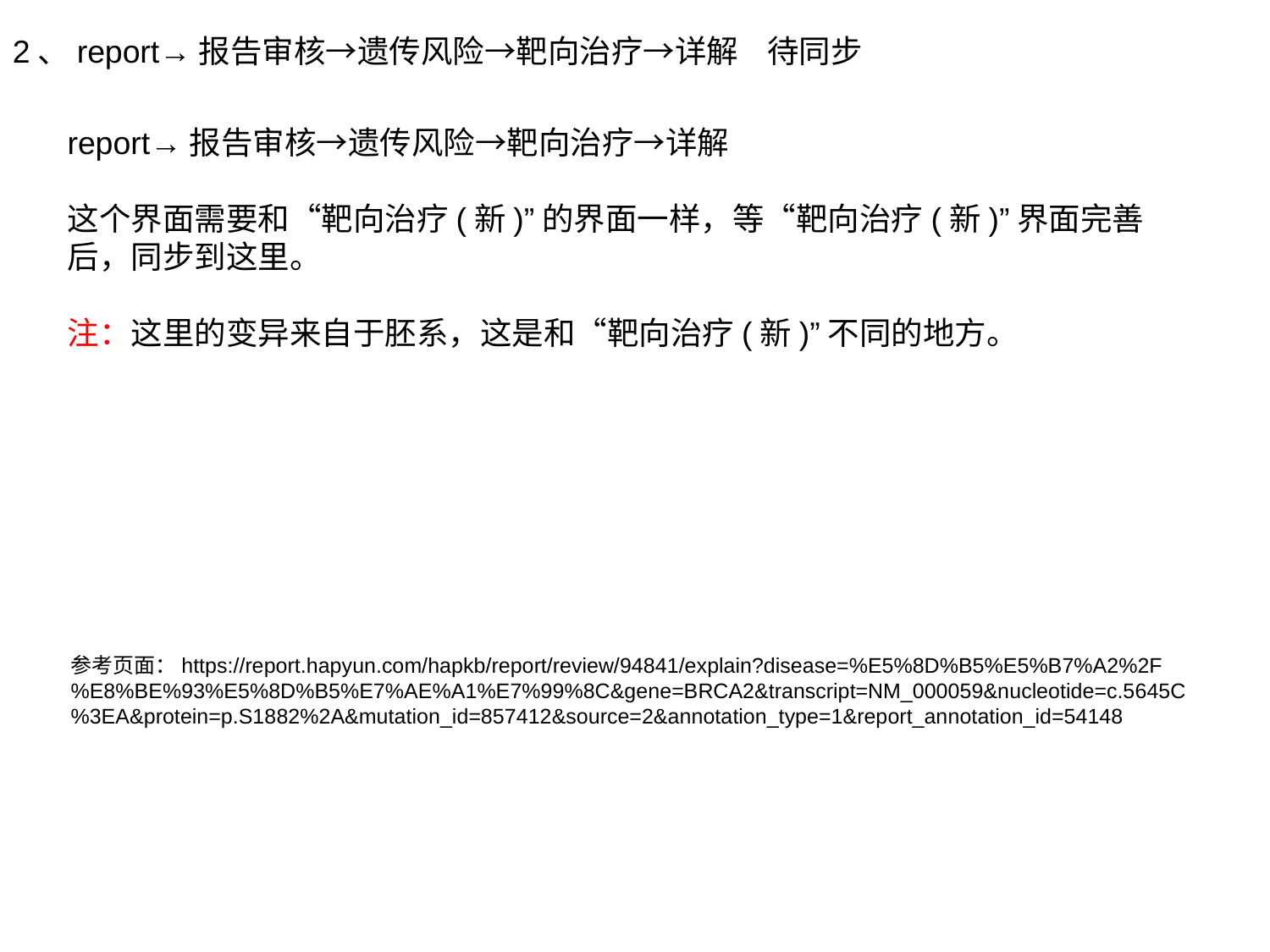

2、report→报告审核→遗传风险→靶向治疗→详解    待同步
report→报告审核→遗传风险→靶向治疗→详解
这个界面需要和“靶向治疗(新)”的界面一样，等“靶向治疗(新)”界面完善后，同步到这里。
注：这里的变异来自于胚系，这是和“靶向治疗(新)”不同的地方。
参考页面：https://report.hapyun.com/hapkb/report/review/94841/explain?disease=%E5%8D%B5%E5%B7%A2%2F%E8%BE%93%E5%8D%B5%E7%AE%A1%E7%99%8C&gene=BRCA2&transcript=NM_000059&nucleotide=c.5645C%3EA&protein=p.S1882%2A&mutation_id=857412&source=2&annotation_type=1&report_annotation_id=54148